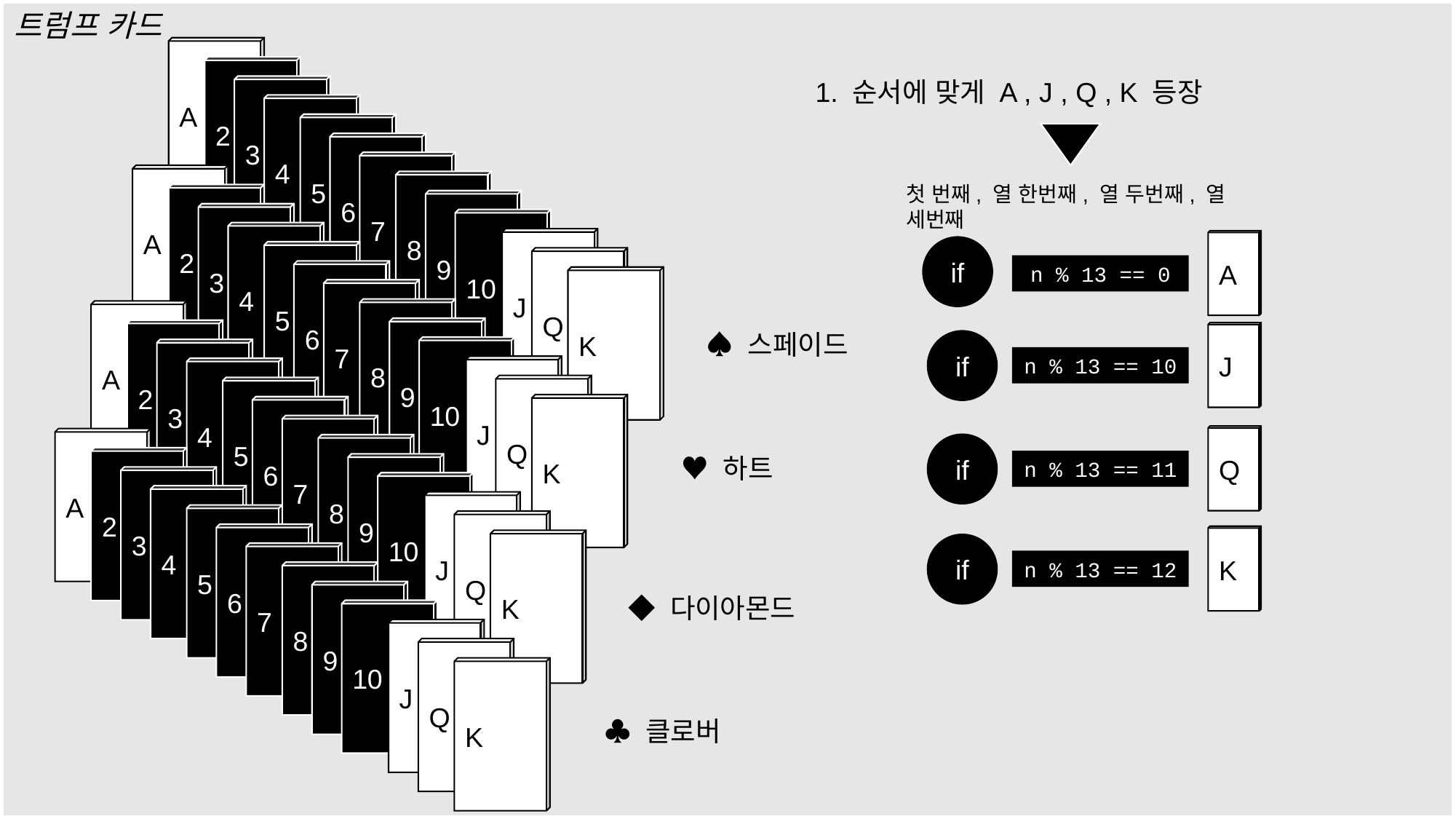

트럼프 카드
A
2
1. 순서에 맞게 A , J , Q , K 등장
3
4
5

6
7
A
8
첫 번째, 열 한번째, 열 두번째, 열 세번째
2
9
3
10
4
J
A
if
5
Q
n % 13 == 0
6
K
7
8
A
9
2
♠ 스페이드
J
if
10
3
n % 13 == 10
J
4
Q
5
K
6
7
Q
A
if
8
♥ 하트
2
n % 13 == 11
9
3
10
4
J
5
Q
6
K
K
if
7
n % 13 == 12
8
9
◆ 다이아몬드
10
J
Q
K
♣ 클로버